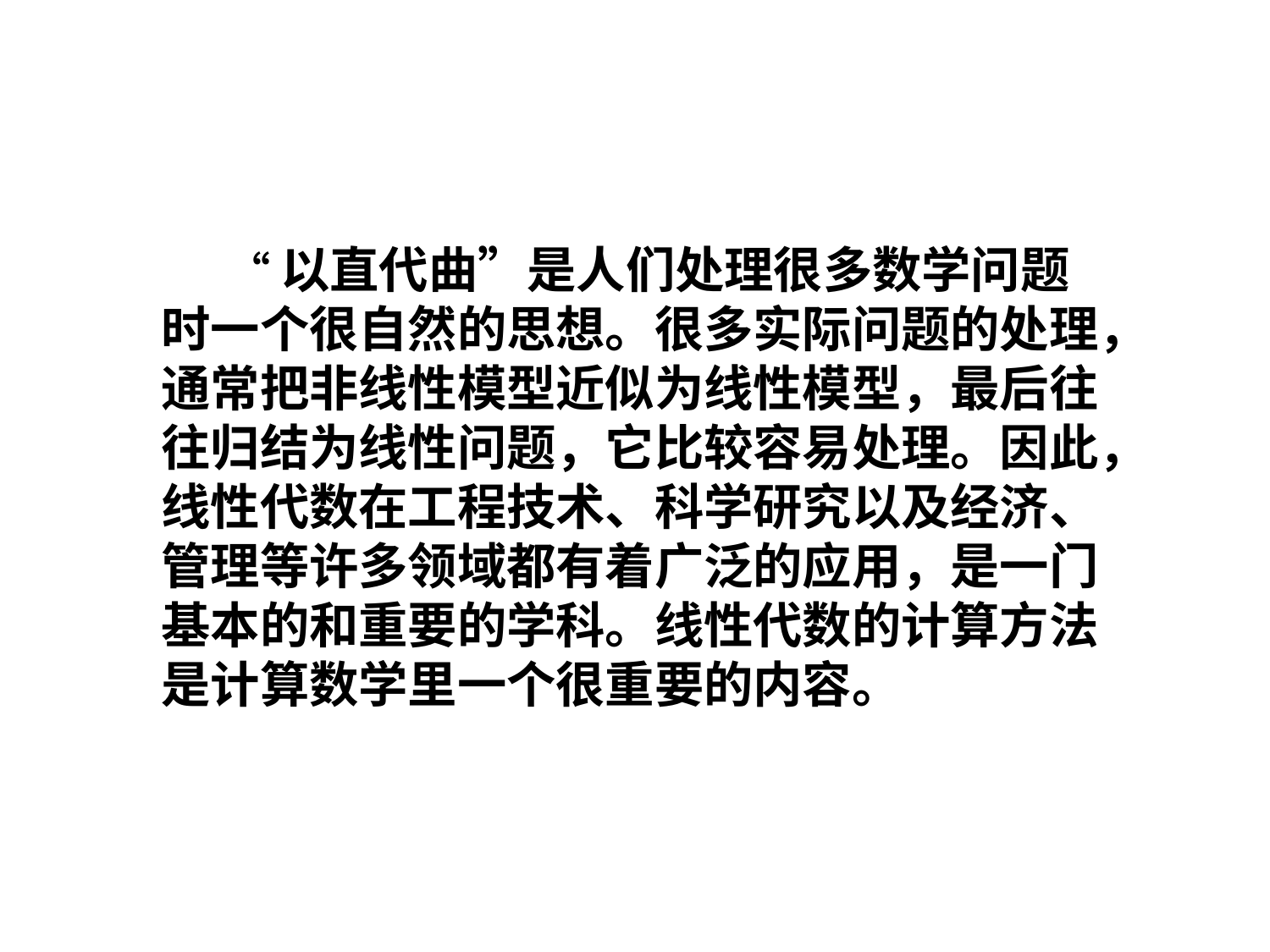

“以直代曲”是人们处理很多数学问题时一个很自然的思想。很多实际问题的处理，通常把非线性模型近似为线性模型，最后往往归结为线性问题，它比较容易处理。因此，线性代数在工程技术、科学研究以及经济、管理等许多领域都有着广泛的应用，是一门基本的和重要的学科。线性代数的计算方法是计算数学里一个很重要的内容。